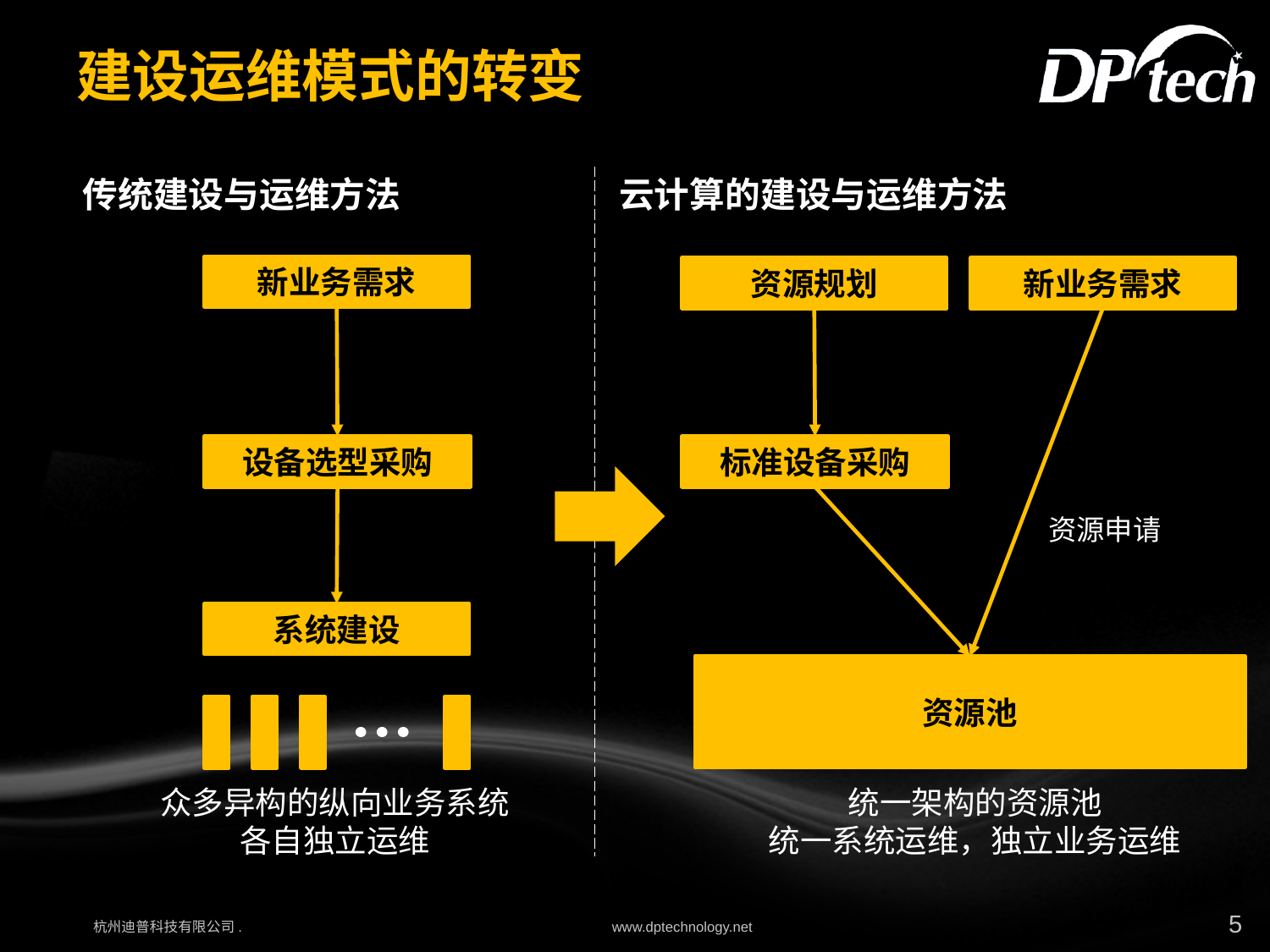

# 建设运维模式的转变
传统建设与运维方法
云计算的建设与运维方法
新业务需求
资源规划
新业务需求
设备选型采购
标准设备采购

资源申请
系统建设
资源池

众多异构的纵向业务系统
各自独立运维
统一架构的资源池
统一系统运维，独立业务运维